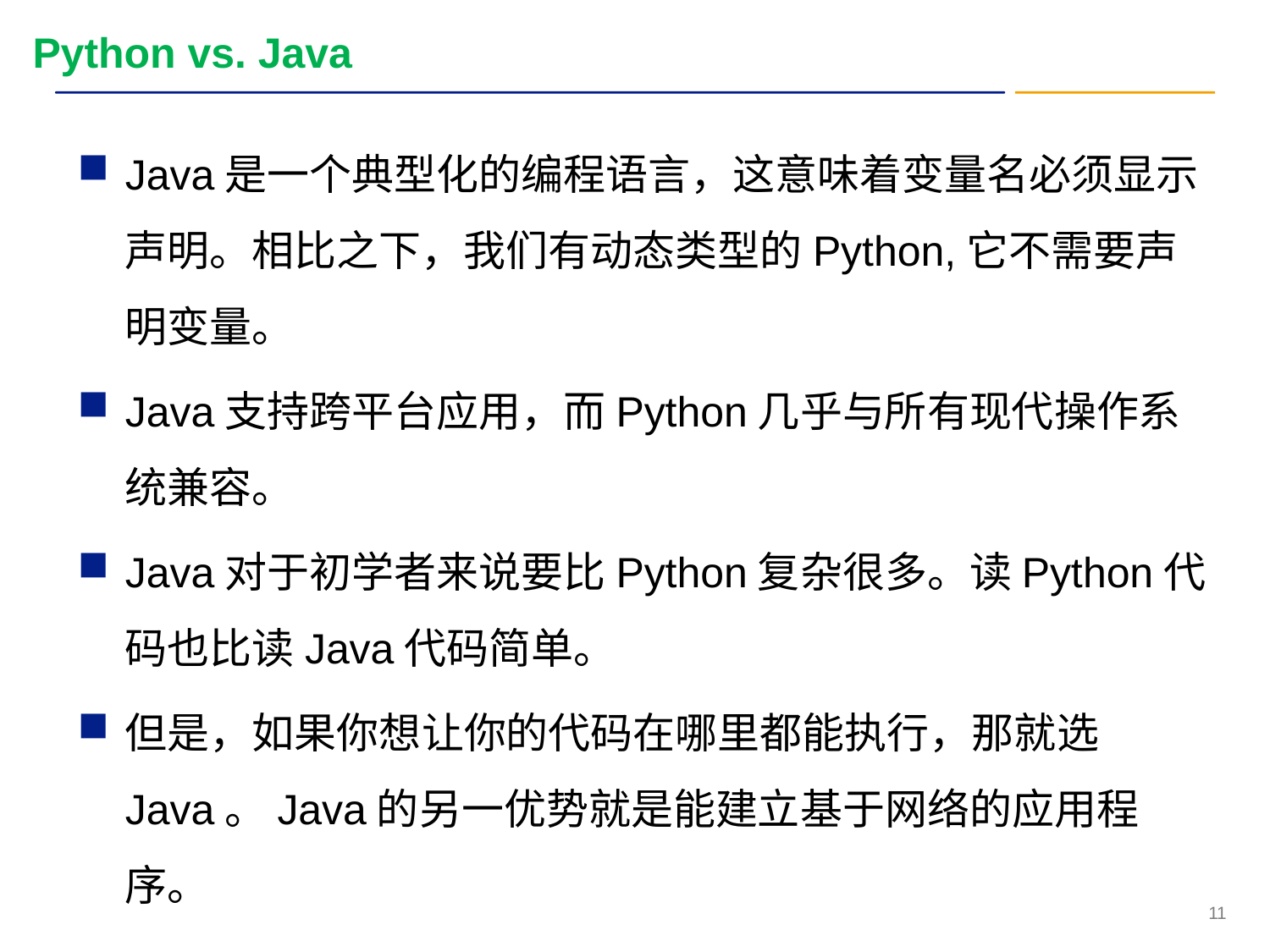

# Python vs. Java
Java是一个典型化的编程语言，这意味着变量名必须显示声明。相比之下，我们有动态类型的Python,它不需要声明变量。
Java支持跨平台应用，而Python几乎与所有现代操作系统兼容。
Java对于初学者来说要比Python复杂很多。读Python代码也比读Java代码简单。
但是，如果你想让你的代码在哪里都能执行，那就选Java。Java的另一优势就是能建立基于网络的应用程序。